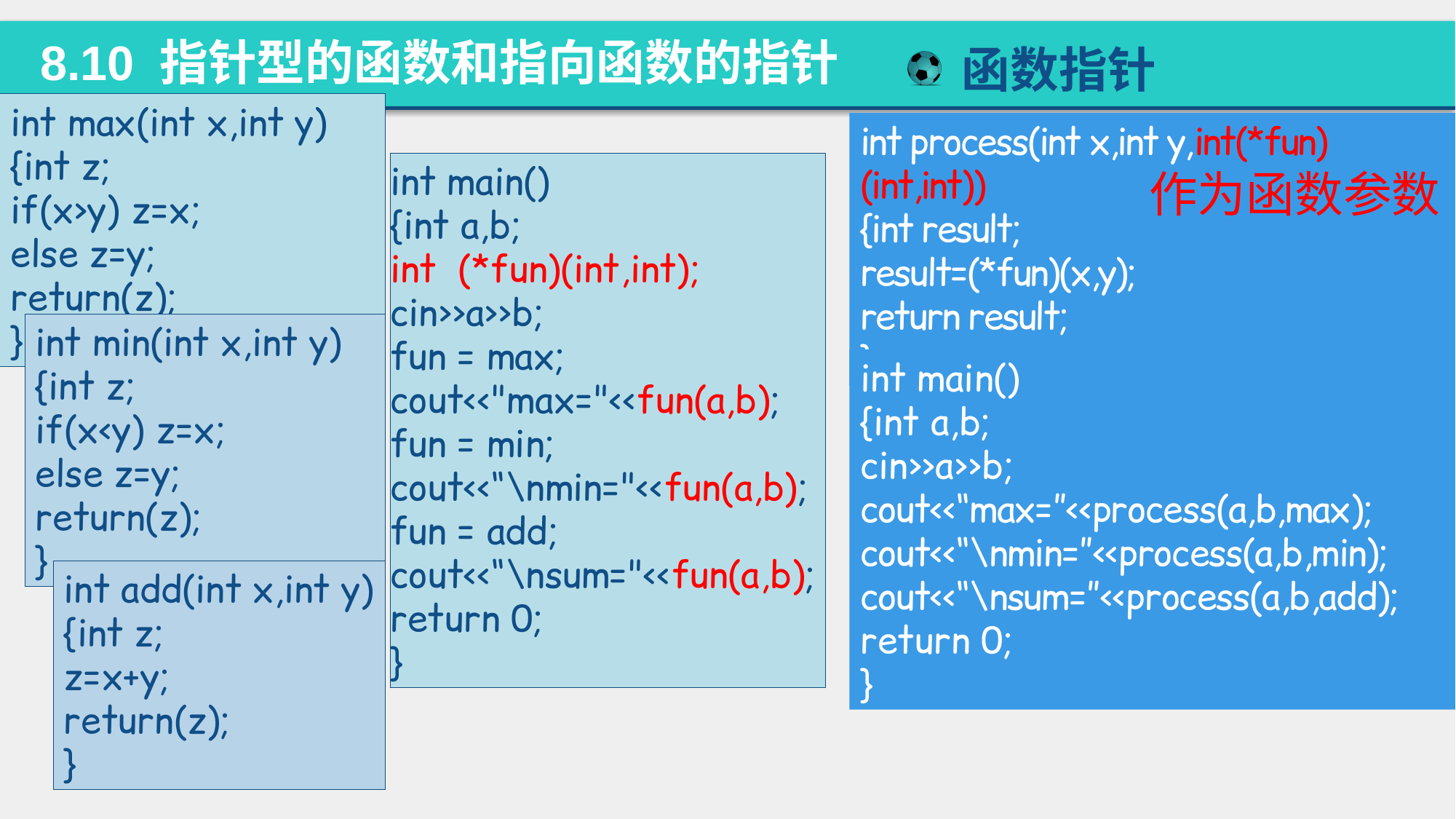

函数指针

8.10 指针型的函数和指向函数的指针
int max(int x,int y)
{int z;
if(x>y) z=x;
else z=y;
return(z);
}
int process(int x,int y,int(*fun)(int,int))
{int result;
result=(*fun)(x,y);
return result;
}
作为函数参数
int main()
{int a,b;
int  (*fun)(int,int);
cin>>a>>b;
fun = max;
cout<<"max="<<fun(a,b);
fun = min;
cout<<“\nmin="<<fun(a,b);
fun = add;
cout<<“\nsum="<<fun(a,b);
return 0;
}
int min(int x,int y)
{int z;
if(x<y) z=x;
else z=y;
return(z);
}
int main()
{int a,b;
cin>>a>>b;
cout<<“max=”<<process(a,b,max);
cout<<“\nmin=”<<process(a,b,min);
cout<<“\nsum=”<<process(a,b,add);
return 0;
}
int add(int x,int y)
{int z;
z=x+y;
return(z);
}